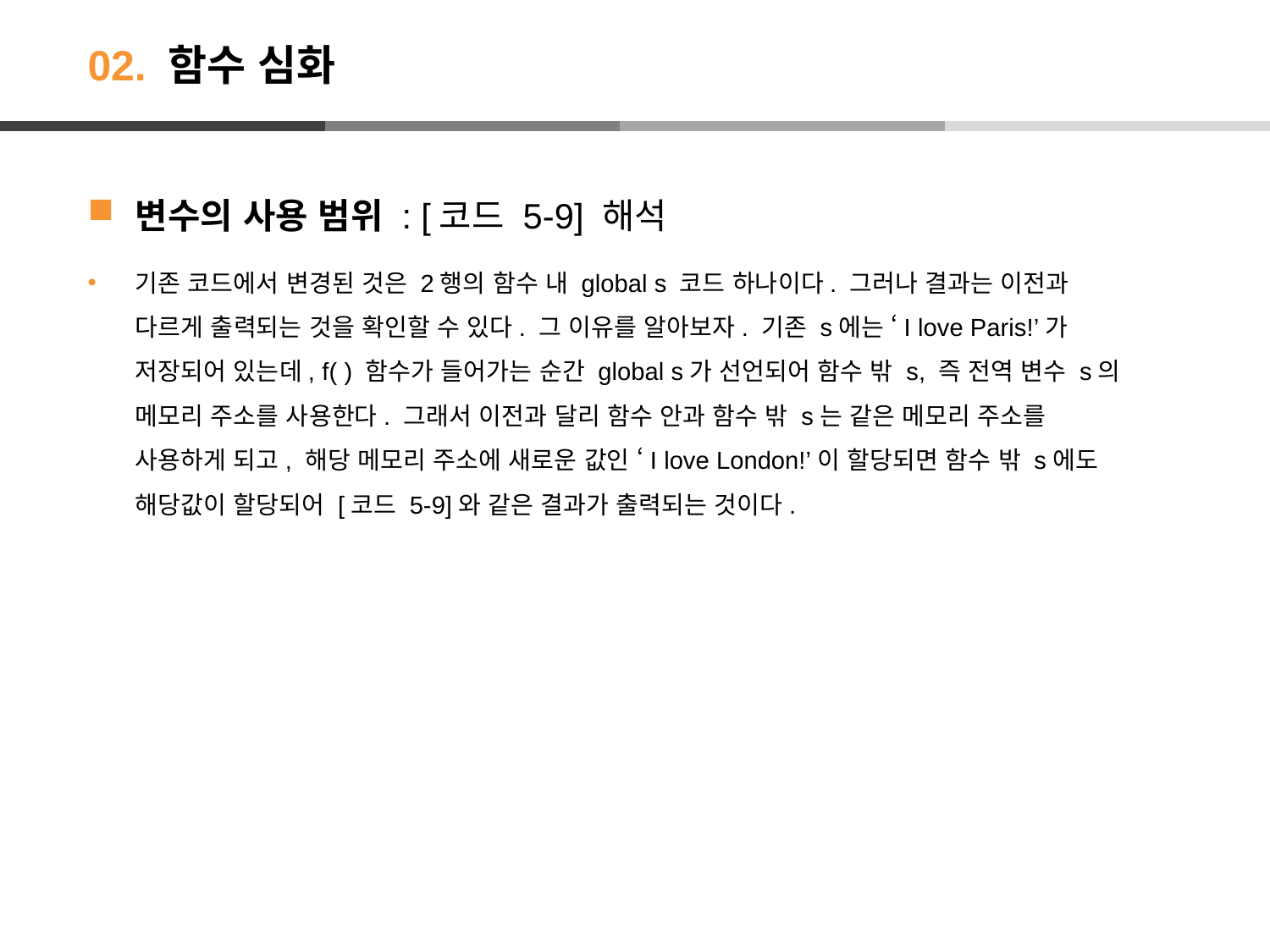

# 02. 함수 심화
변수의 사용 범위 : [코드 5-9] 해석

기존 코드에서 변경된 것은 2행의 함수 내 global s 코드 하나이다. 그러나 결과는 이전과 다르게 출력되는 것을 확인할 수 있다. 그 이유를 알아보자. 기존 s에는 ‘I love Paris!’가 저장되어 있는데, f( ) 함수가 들어가는 순간 global s가 선언되어 함수 밖 s, 즉 전역 변수 s의 메모리 주소를 사용한다. 그래서 이전과 달리 함수 안과 함수 밖 s는 같은 메모리 주소를 사용하게 되고, 해당 메모리 주소에 새로운 값인 ‘I love London!’이 할당되면 함수 밖 s에도 해당값이 할당되어 [코드 5-9]와 같은 결과가 출력되는 것이다.